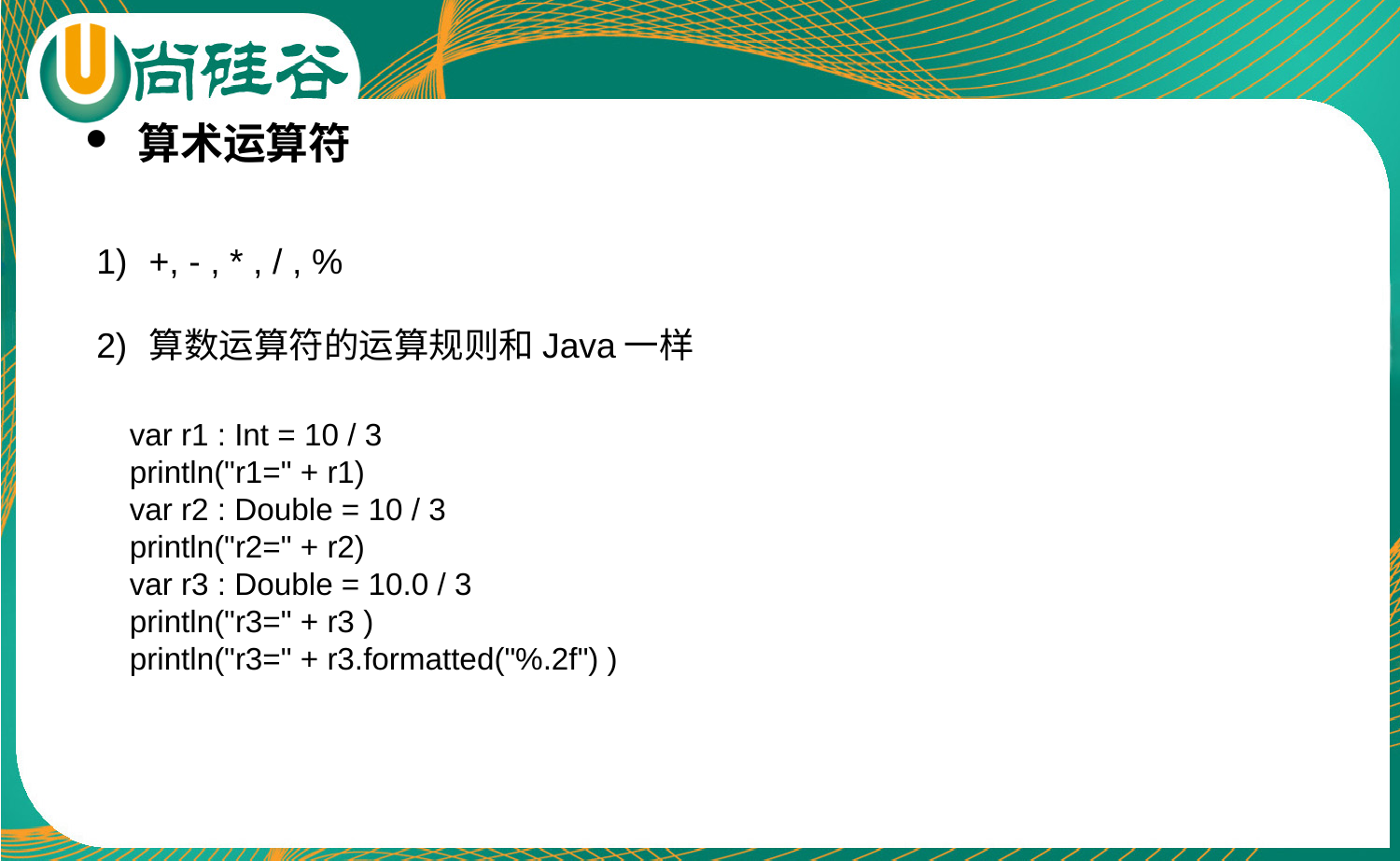

算术运算符

+, - , * , / , %

算数运算符的运算规则和Java一样

var r1 : Int = 10 / 3
println("r1=" + r1)
var r2 : Double = 10 / 3
println("r2=" + r2)
var r3 : Double = 10.0 / 3
println("r3=" + r3 )
println("r3=" + r3.formatted("%.2f") )